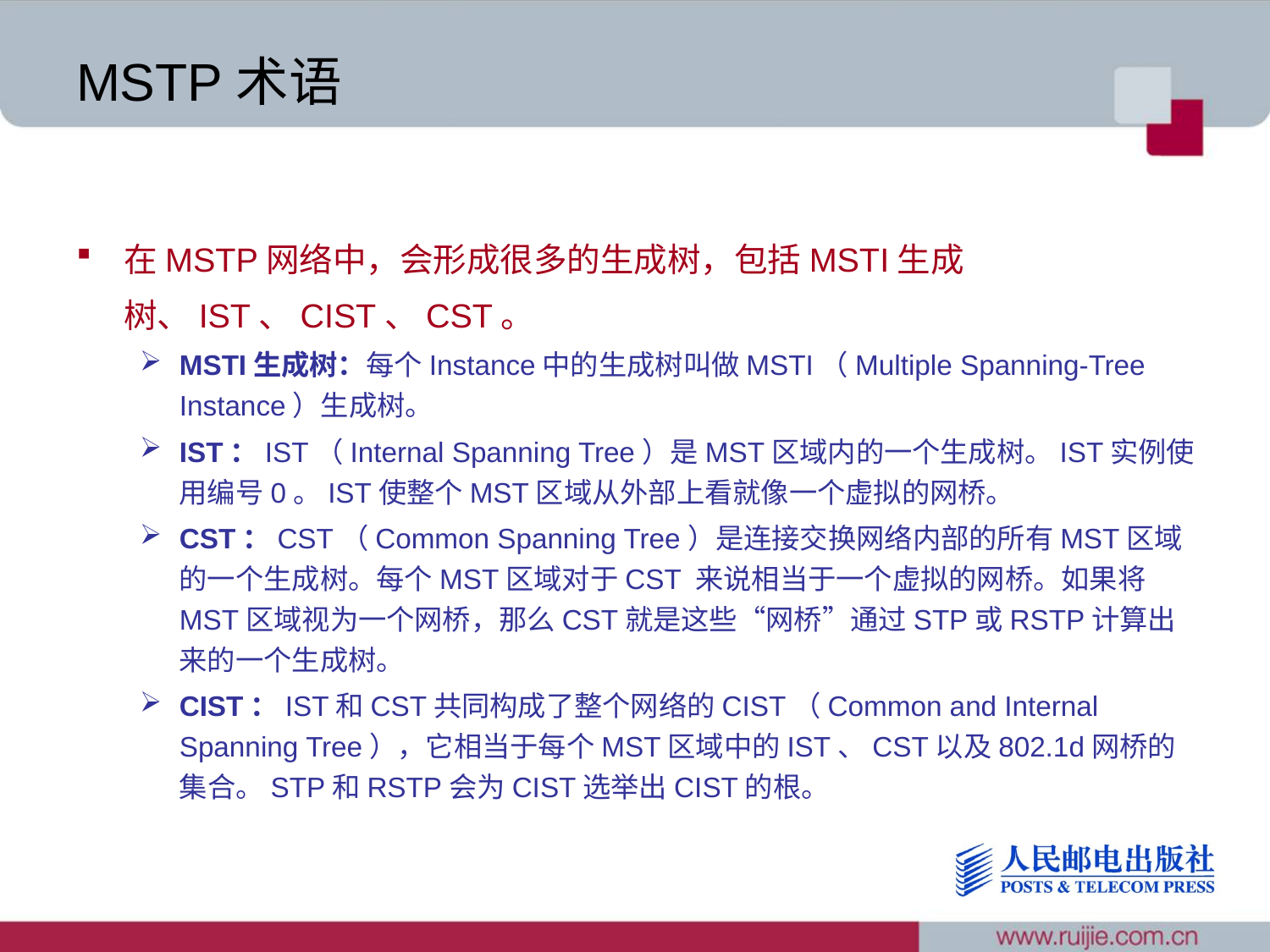

# MSTP术语
在MSTP网络中，会形成很多的生成树，包括MSTI生成树、IST、CIST、CST。
MSTI生成树：每个Instance中的生成树叫做MSTI（Multiple Spanning-Tree Instance）生成树。
IST：IST（Internal Spanning Tree）是MST区域内的一个生成树。IST实例使用编号0。IST使整个MST区域从外部上看就像一个虚拟的网桥。
CST：CST（Common Spanning Tree）是连接交换网络内部的所有MST区域的一个生成树。每个MST区域对于CST 来说相当于一个虚拟的网桥。如果将MST区域视为一个网桥，那么CST就是这些“网桥”通过STP或RSTP计算出来的一个生成树。
CIST：IST和CST共同构成了整个网络的CIST（Common and Internal Spanning Tree），它相当于每个MST区域中的IST、CST以及802.1d网桥的集合。STP和RSTP会为CIST选举出CIST的根。